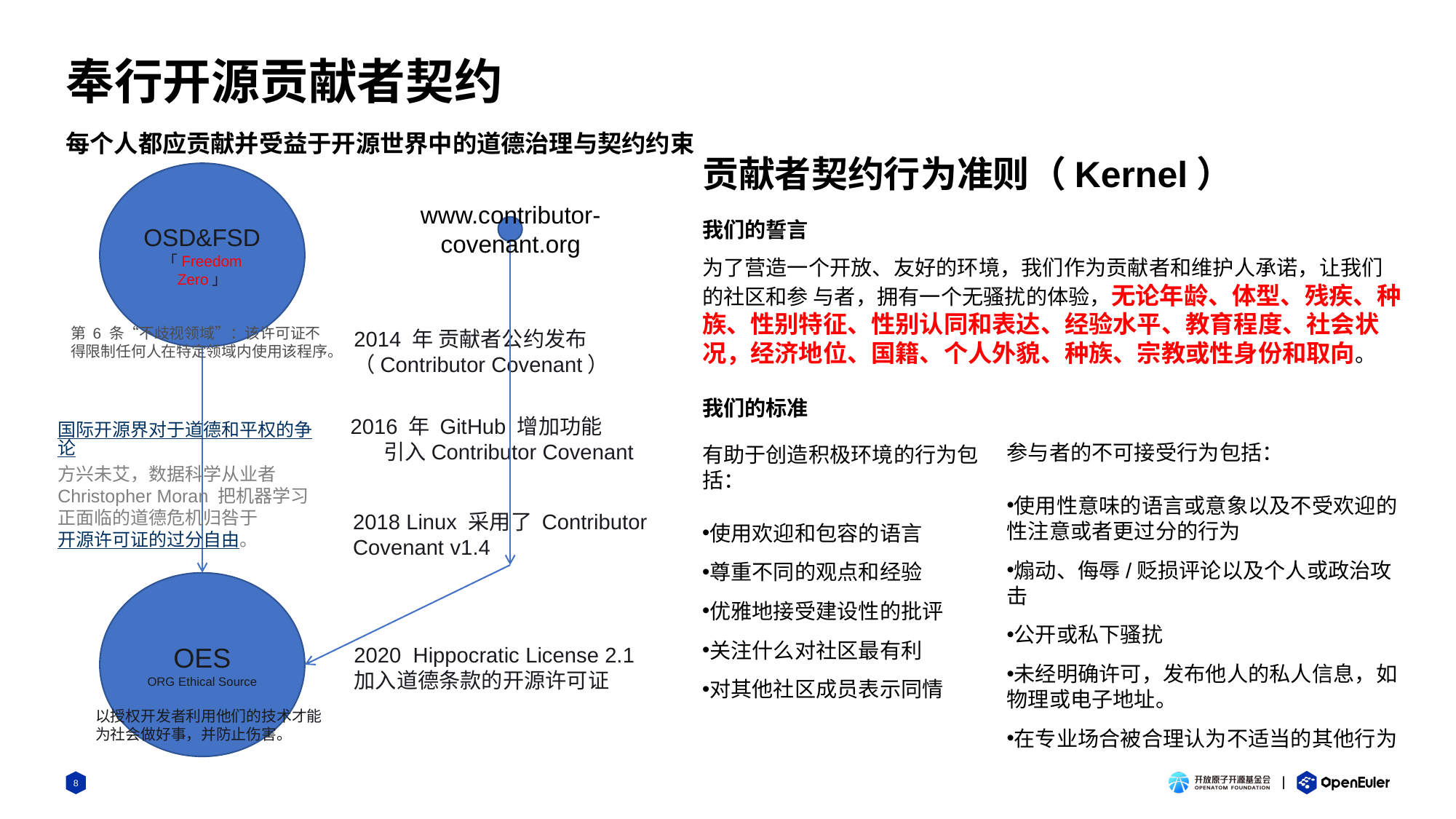

# 奉行开源贡献者契约
每个人都应贡献并受益于开源世界中的道德治理与契约约束
贡献者契约行为准则（Kernel）
我们的誓言
为了营造一个开放、友好的环境，我们作为贡献者和维护人承诺，让我们的社区和参 与者，拥有一个无骚扰的体验，无论年龄、体型、残疾、种族、性别特征、性别认同和表达、经验水平、教育程度、社会状况，经济地位、国籍、个人外貌、种族、宗教或性身份和取向。
我们的标准

参与者的不可接受行为包括：
使用性意味的语言或意象以及不受欢迎的性注意或者更过分的行为
煽动、侮辱/贬损评论以及个人或政治攻击
公开或私下骚扰
未经明确许可，发布他人的私人信息，如物理或电子地址。
在专业场合被合理认为不适当的其他行为
有助于创造积极环境的行为包括：
使用欢迎和包容的语言
尊重不同的观点和经验
优雅地接受建设性的批评
关注什么对社区最有利
对其他社区成员表示同情
OSD&FSD
「Freedom Zero」
www.contributor-covenant.org

第 6 条“不歧视领域”：该许可证不得限制任何人在特定领域内使用该程序。
2014 年 贡献者公约发布
（Contributor Covenant）
2016 年 GitHub 增加功能
引入Contributor Covenant
国际开源界对于道德和平权的争论方兴未艾，数据科学从业者 Christopher Moran 把机器学习正面临的道德危机归咎于开源许可证的过分自由。
2018 Linux 采用了 Contributor Covenant v1.4
OES
ORG Ethical Source
2020  Hippocratic License 2.1 加入道德条款的开源许可证
以授权开发者利用他们的技术才能为社会做好事，并防止伤害。